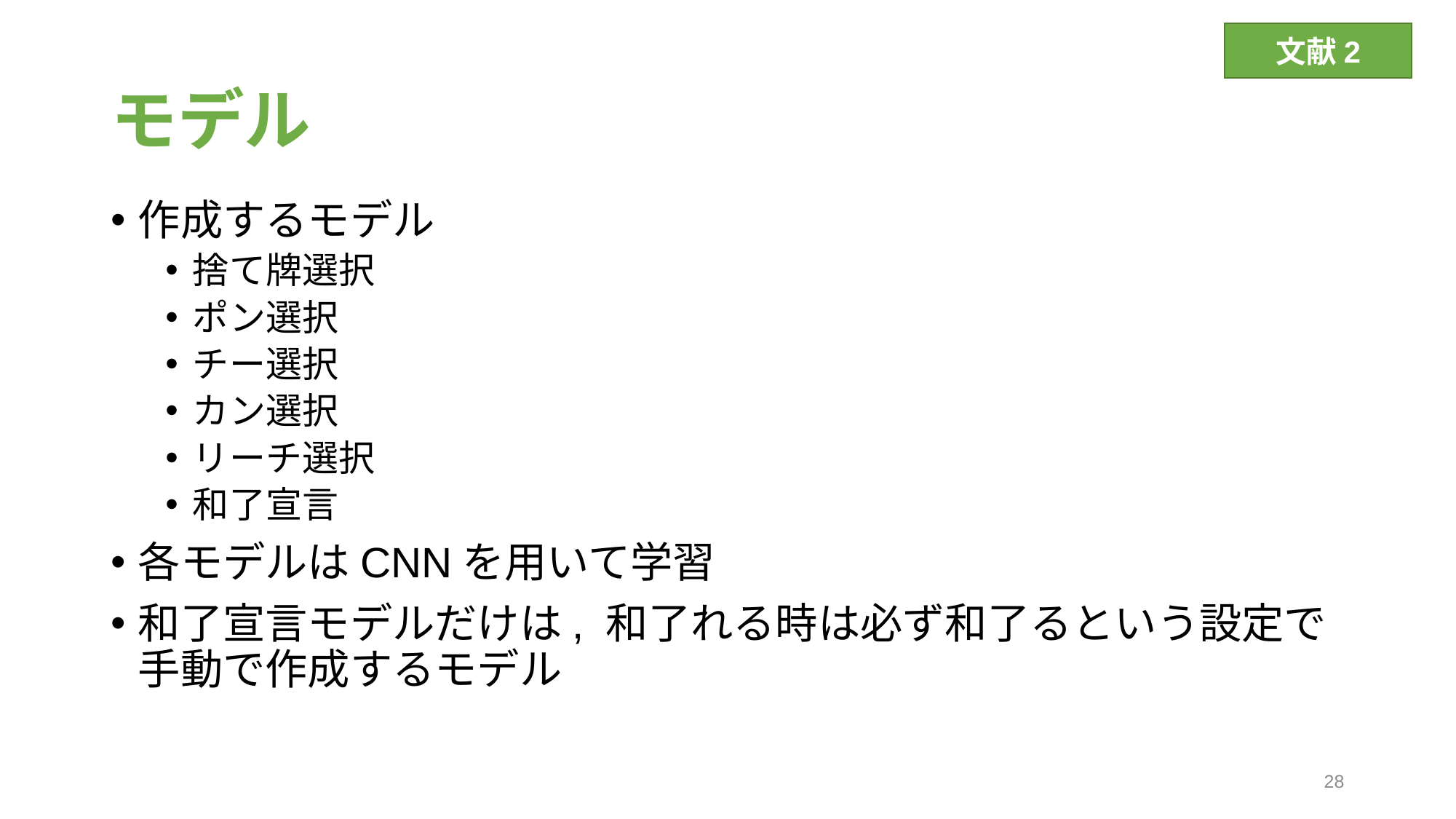

文献2
# モデル
作成するモデル
捨て牌選択
ポン選択
チー選択
カン選択
リーチ選択
和了宣言
各モデルはCNNを用いて学習
和了宣言モデルだけは, 和了れる時は必ず和了るという設定で手動で作成するモデル

28